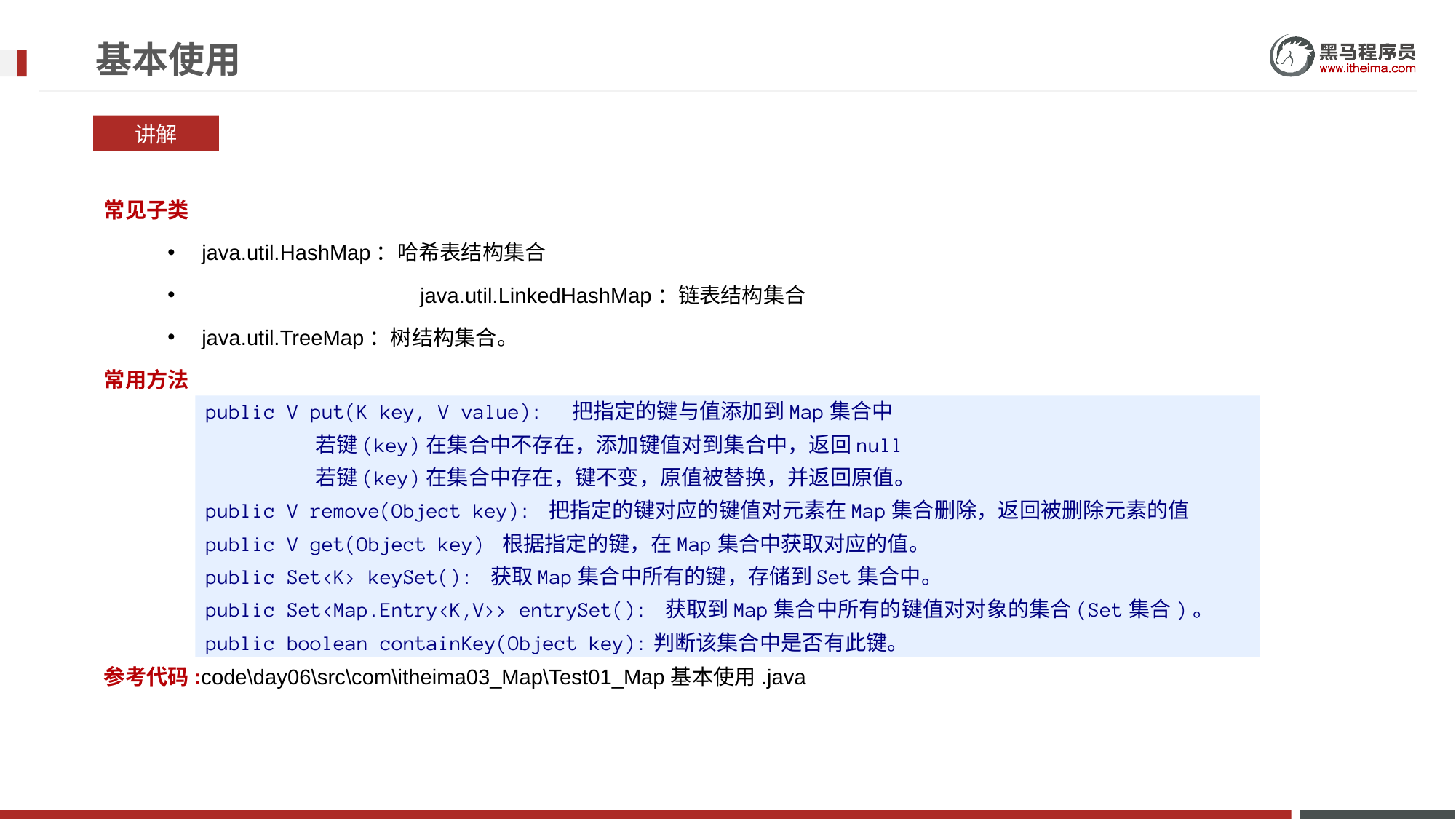

# 基本使用
讲解
常见子类
java.util.HashMap：哈希表结构集合
 		java.util.LinkedHashMap：链表结构集合
java.util.TreeMap：树结构集合。
常用方法

参考代码:code\day06\src\com\itheima03_Map\Test01_Map基本使用.java

public V put(K key, V value):  把指定的键与值添加到Map集合中
	若键(key)在集合中不存在，添加键值对到集合中，返回null
	若键(key)在集合中存在，键不变，原值被替换，并返回原值。
public V remove(Object key): 把指定的键对应的键值对元素在Map集合删除，返回被删除元素的值
public V get(Object key) 根据指定的键，在Map集合中获取对应的值。
public Set<K> keySet(): 获取Map集合中所有的键，存储到Set集合中。
public Set<Map.Entry<K,V>> entrySet(): 获取到Map集合中所有的键值对对象的集合(Set集合)。
public boolean containKey(Object key):判断该集合中是否有此键。